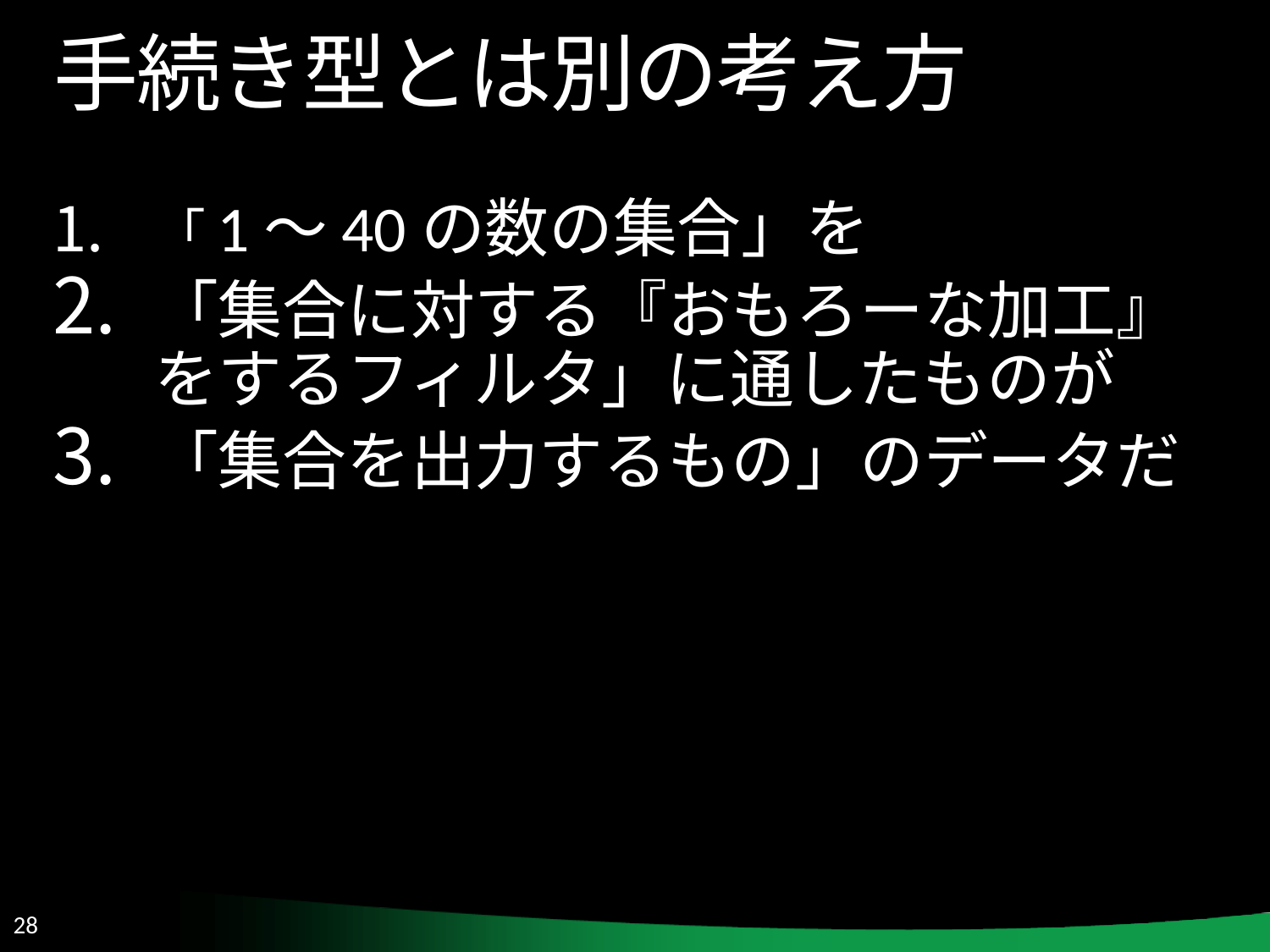

# 手続き型とは別の考え方
「1～40の数の集合」を
「集合に対する『おもろーな加工』をするフィルタ」に通したものが
「集合を出力するもの」のデータだ